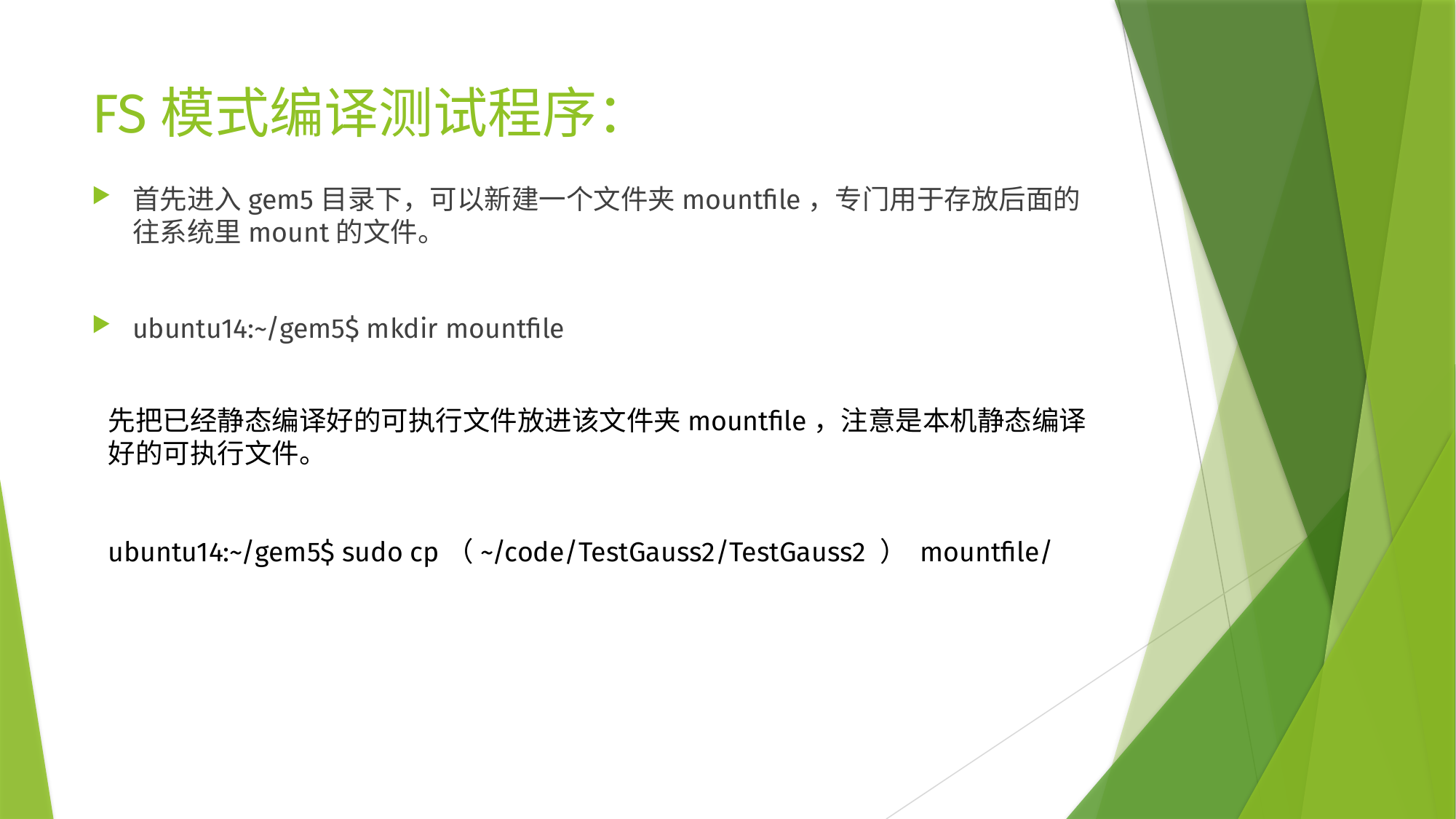

# FS模式编译测试程序：
首先进入gem5目录下，可以新建一个文件夹mountfile，专门用于存放后面的往系统里mount的文件。

ubuntu14:~/gem5$ mkdir mountfile
先把已经静态编译好的可执行文件放进该文件夹mountfile，注意是本机静态编译好的可执行文件。

ubuntu14:~/gem5$ sudo cp（~/code/TestGauss2/TestGauss2 ） mountfile/